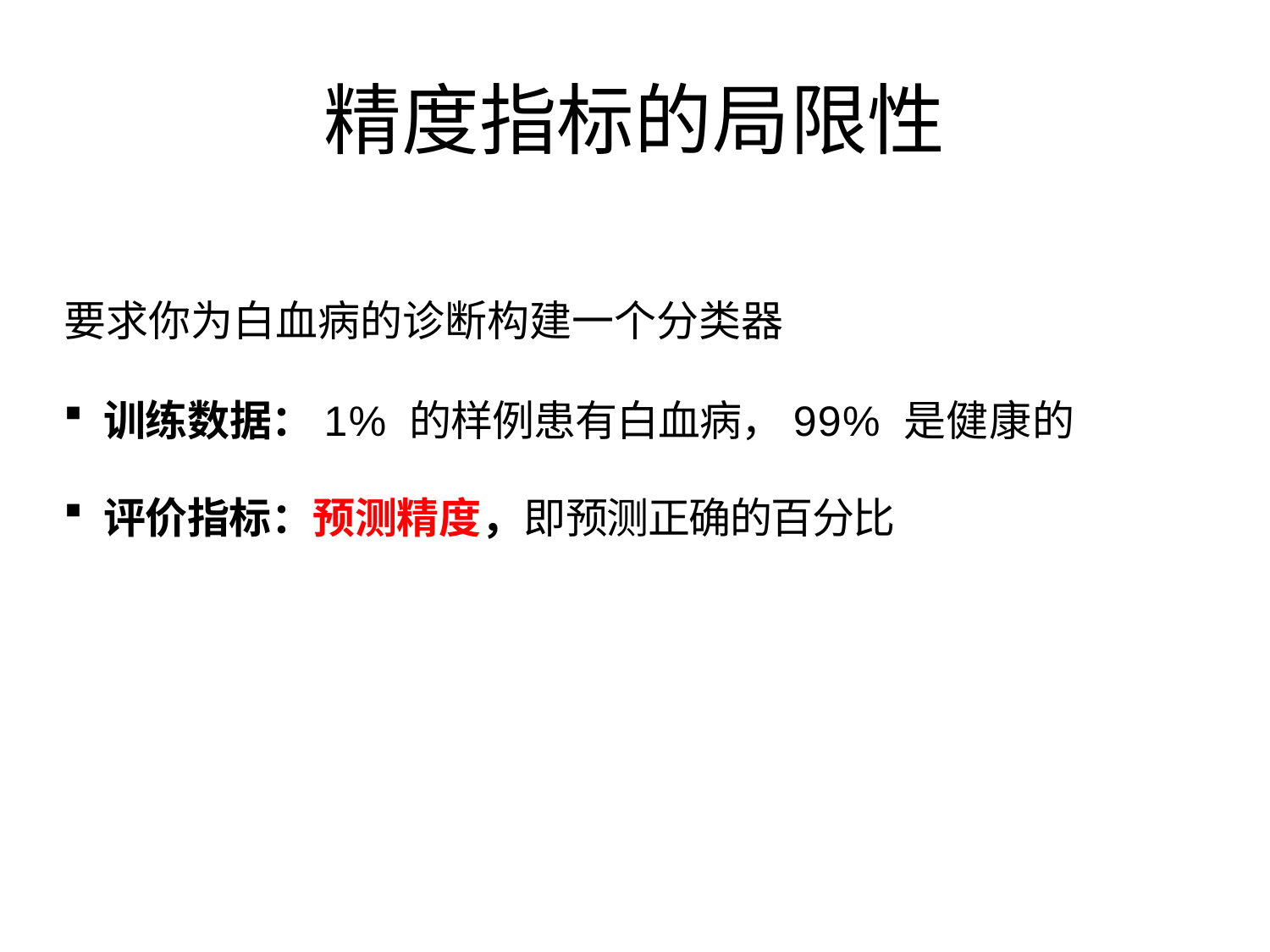

# 精度指标的局限性
要求你为白血病的诊断构建一个分类器
训练数据：1% 的样例患有白血病，99% 是健康的
评价指标：预测精度，即预测正确的百分比